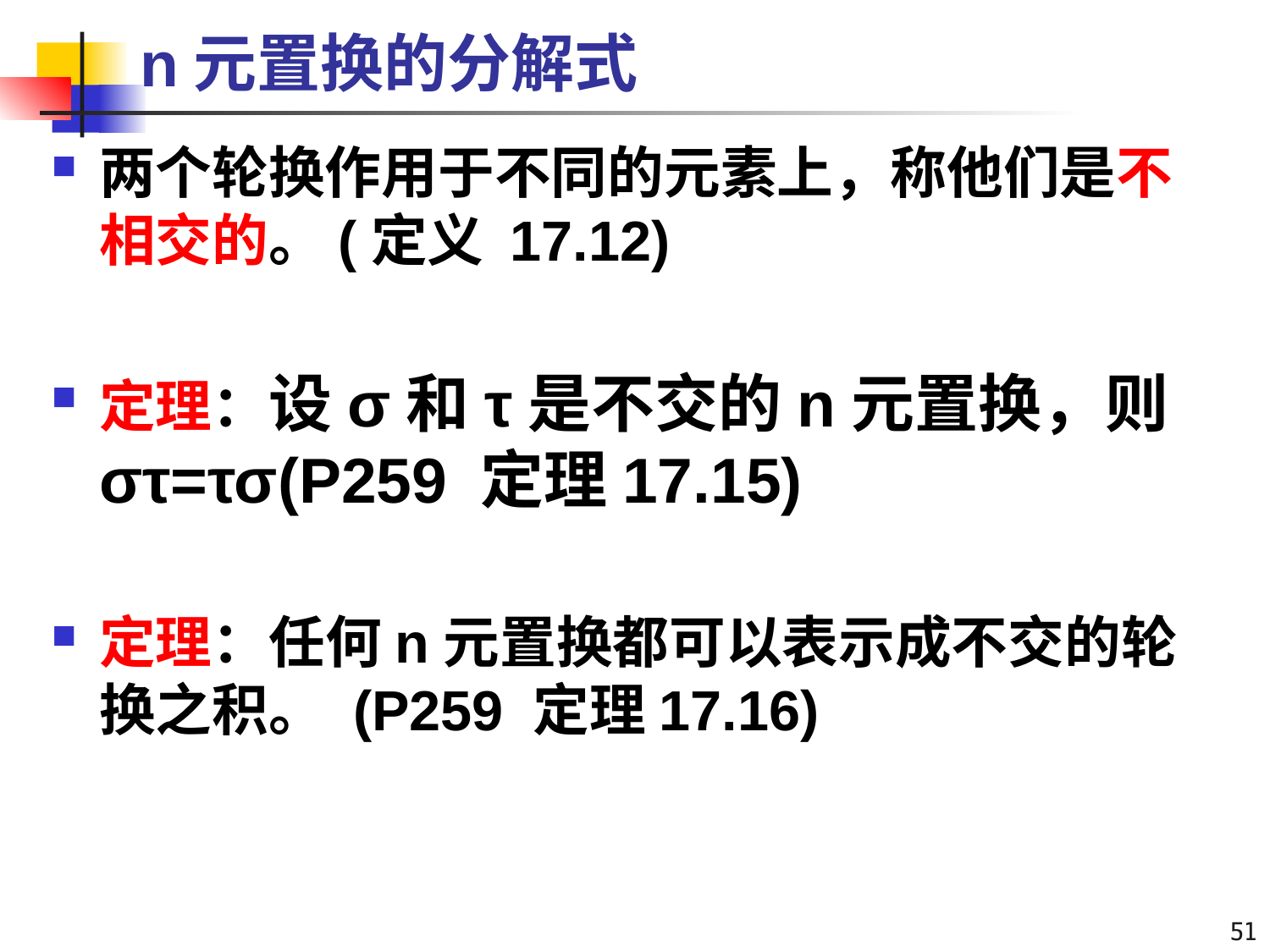

# n元置换的分解式
两个轮换作用于不同的元素上，称他们是不相交的。(定义 17.12)

定理：设σ和τ是不交的n元置换，则στ=τσ(P259 定理17.15)

定理：任何n元置换都可以表示成不交的轮换之积。	(P259 定理17.16)

51